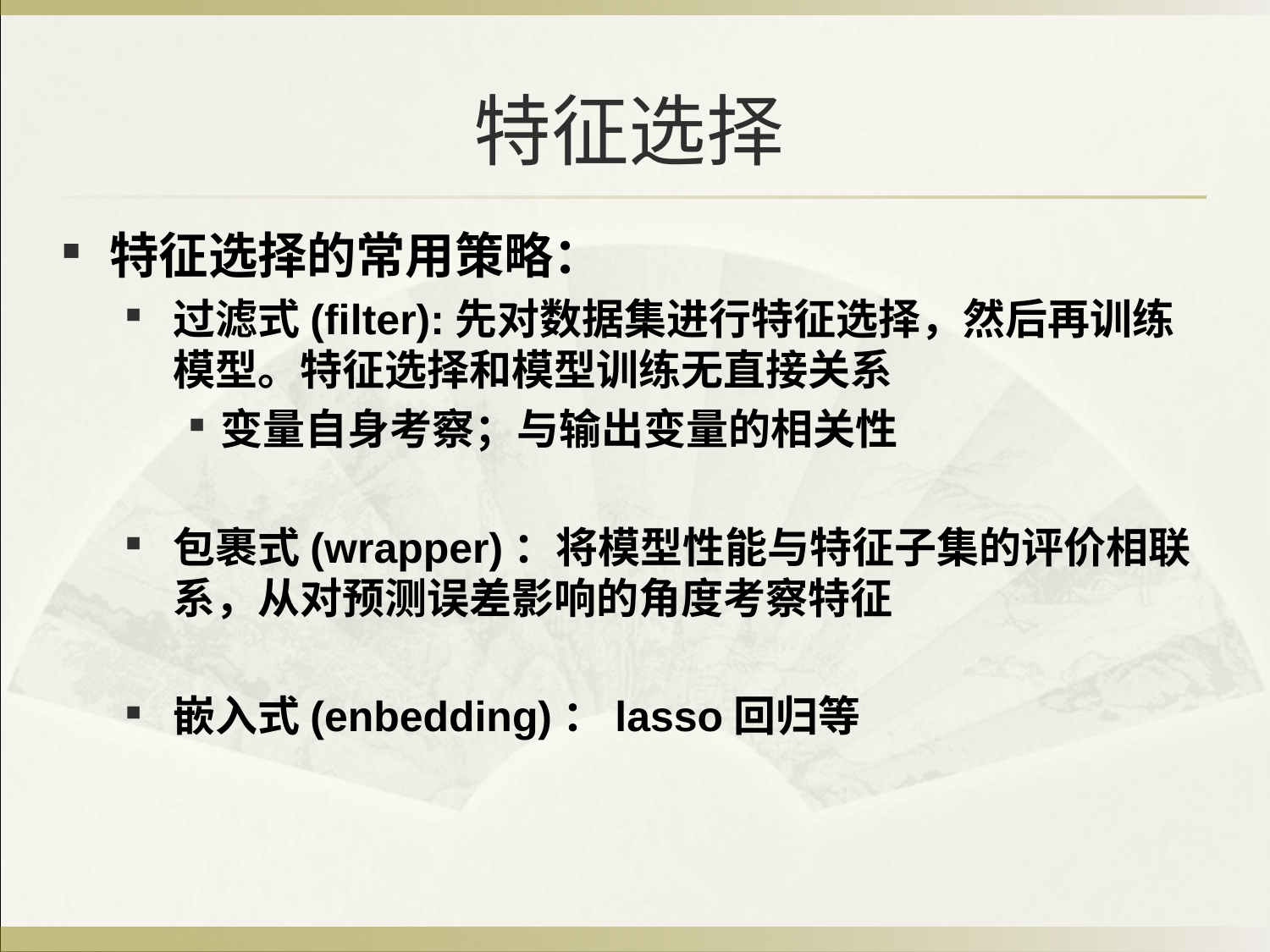

# 特征选择
特征选择的常用策略：
过滤式(filter):先对数据集进行特征选择，然后再训练模型。特征选择和模型训练无直接关系
变量自身考察；与输出变量的相关性

包裹式(wrapper)：将模型性能与特征子集的评价相联系，从对预测误差影响的角度考察特征

嵌入式(enbedding)：lasso回归等